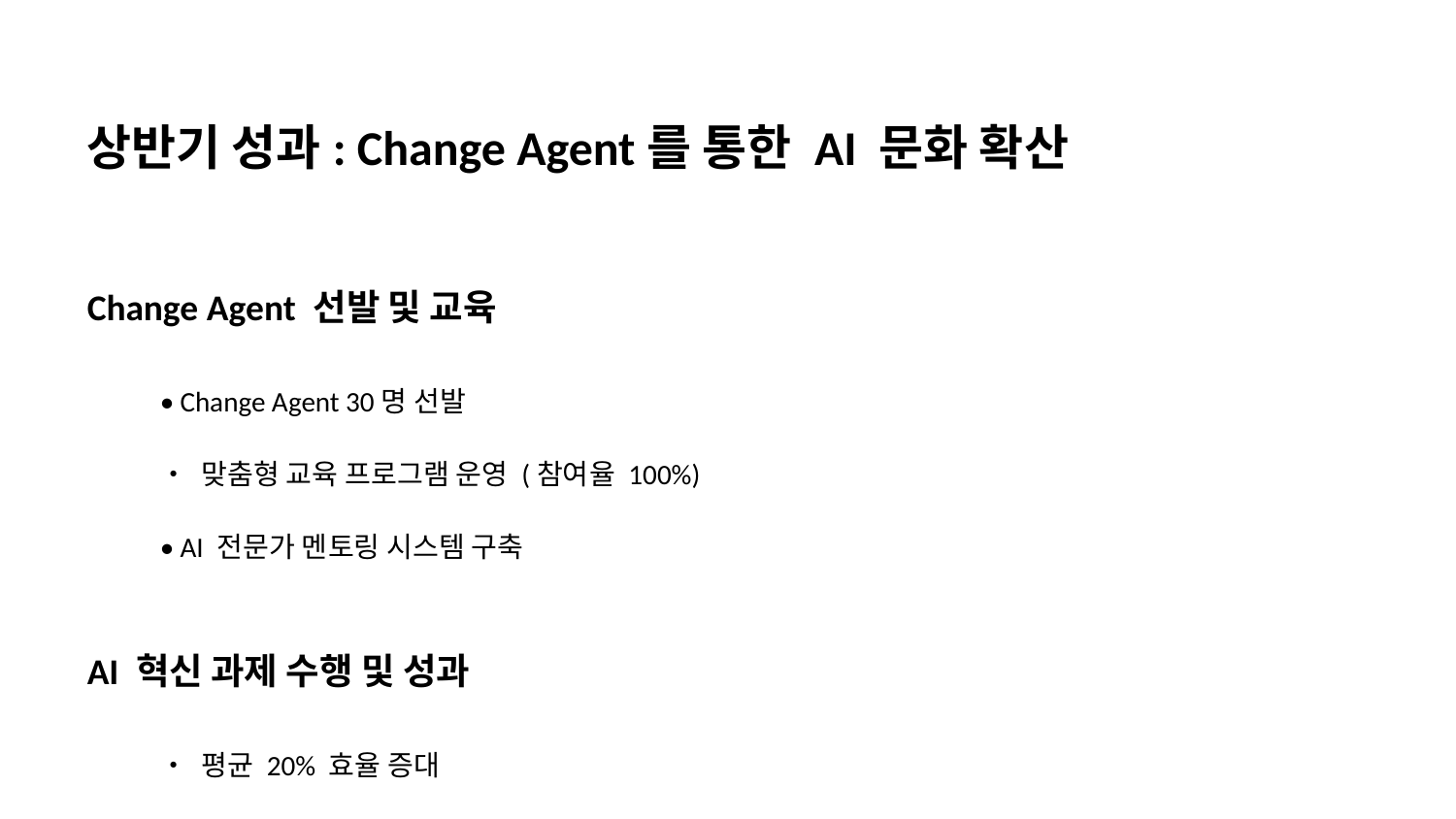

상반기 성과: Change Agent를 통한 AI 문화 확산
Change Agent 선발 및 교육
• Change Agent 30명 선발
• 맞춤형 교육 프로그램 운영 (참여율 100%)
• AI 전문가 멘토링 시스템 구축
AI 혁신 과제 수행 및 성과
• 평균 20% 효율 증대
• 평균 15% 비용 절감
• 신규 사업 아이템 발굴 3건